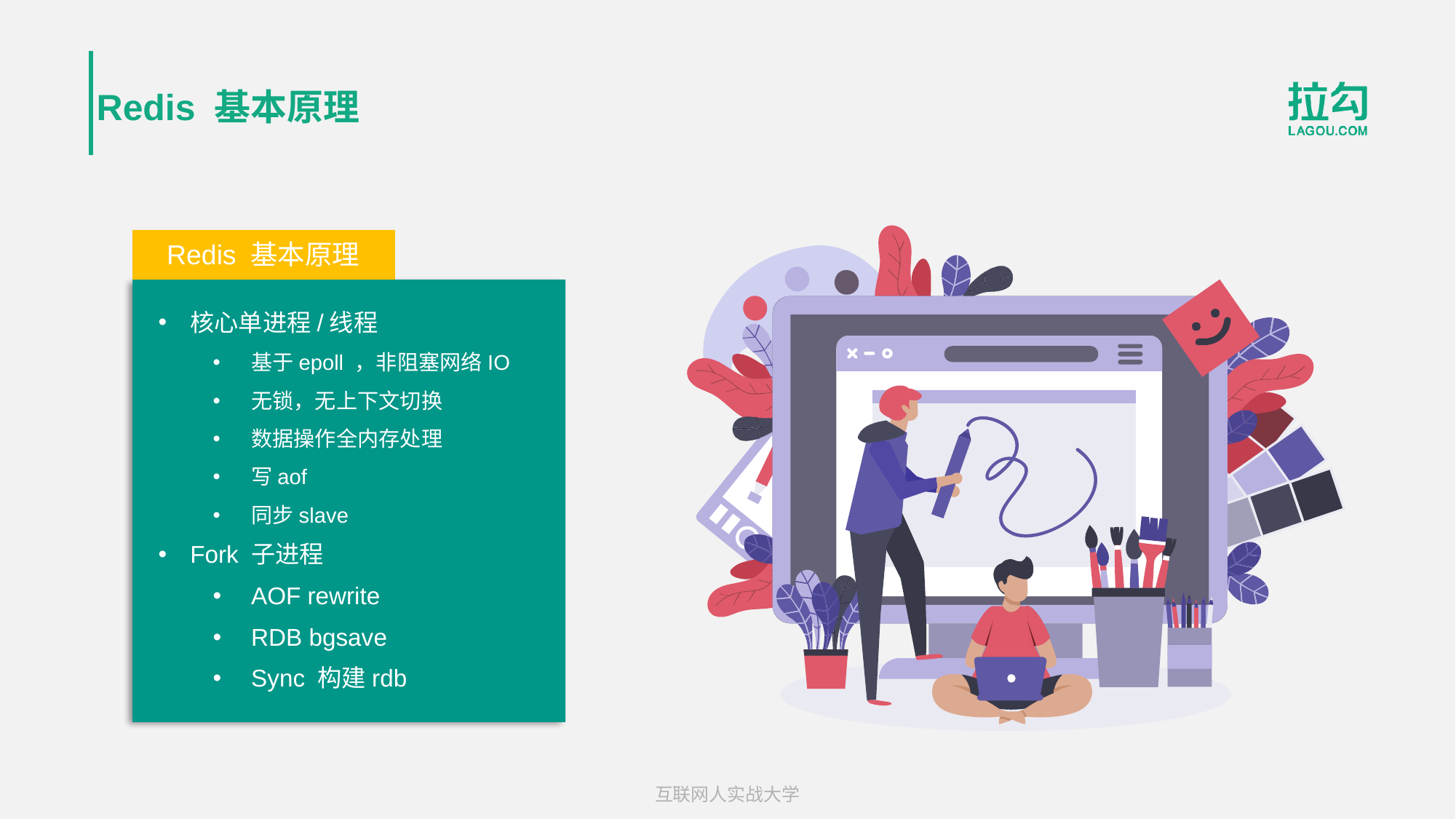

# Redis 基本原理

Redis 基本原理

核心单进程/线程
基于epoll ，非阻塞网络IO
无锁，无上下文切换
数据操作全内存处理
写aof
同步slave
Fork 子进程
AOF rewrite
RDB bgsave
Sync 构建rdb